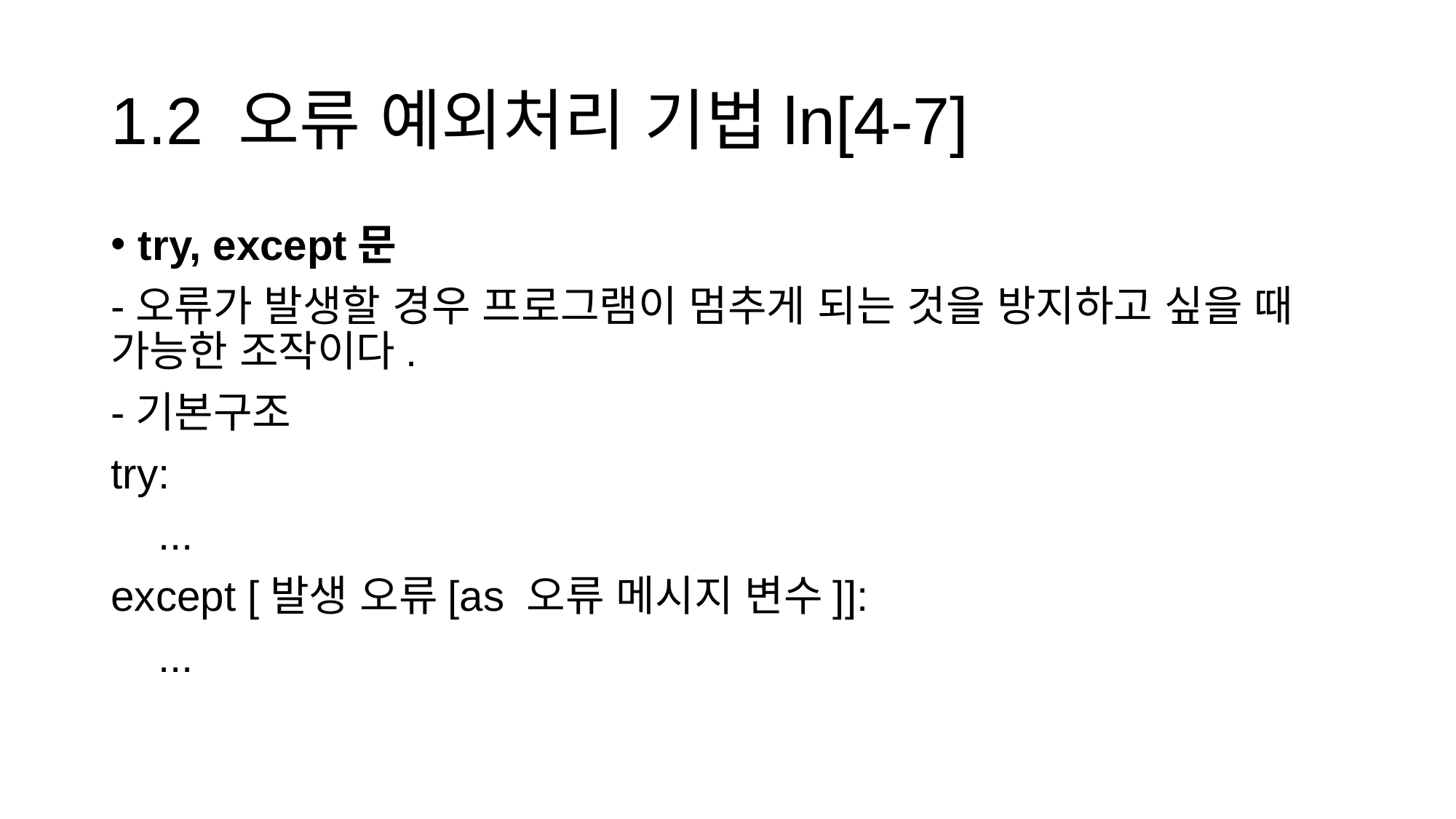

# 1.2 오류 예외처리 기법ln[4-7]
try, except문
-오류가 발생할 경우 프로그램이 멈추게 되는 것을 방지하고 싶을 때 가능한 조작이다.
-기본구조
try:
    ...
except [발생 오류[as 오류 메시지 변수]]:
    ...